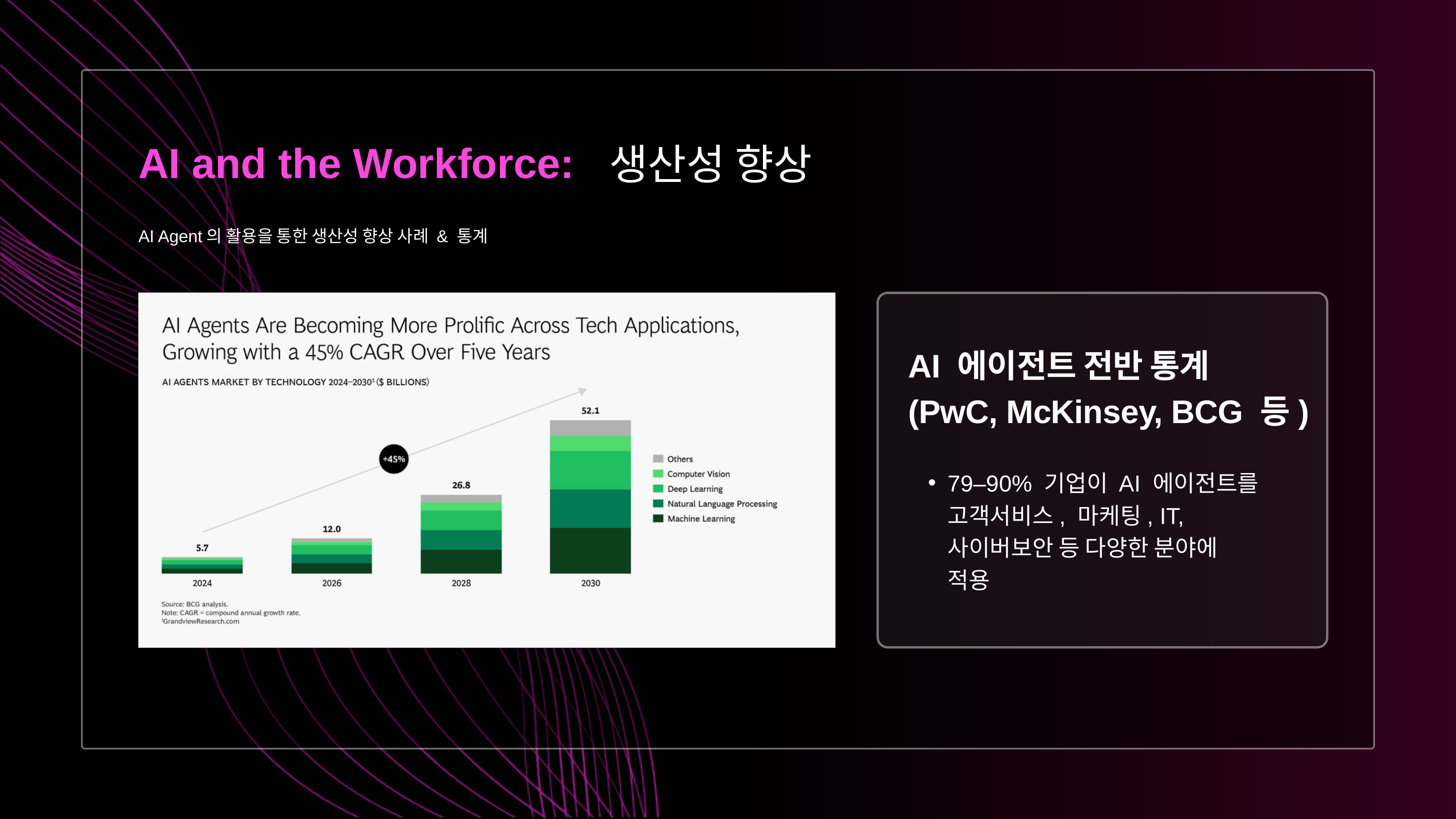

생산성 향상
AI and the Workforce:
AI Agent의 활용을 통한 생산성 향상 사례 & 통계

AI 에이전트 전반 통계 (PwC, McKinsey, BCG 등)
79–90% 기업이 AI 에이전트를 고객서비스, 마케팅, IT, 사이버보안 등 다양한 분야에 적용